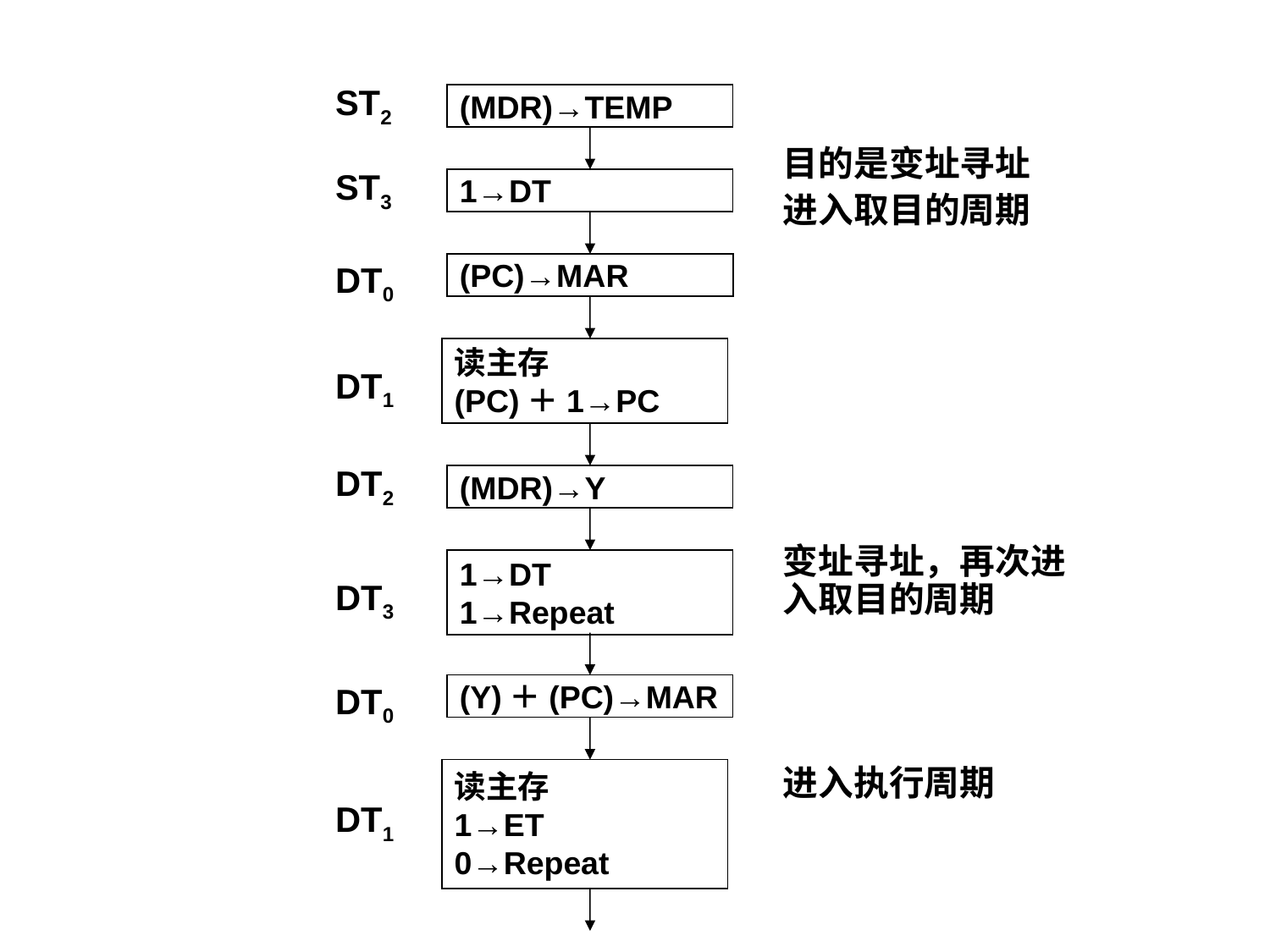

ST2
(MDR)→TEMP

目的是变址寻址
进入取目的周期
ST3
1→DT

DT0
(PC)→MAR

读主存
(PC)＋1→PC
DT1

DT2
(MDR)→Y

变址寻址，再次进入取目的周期
1→DT
1→Repeat
DT3

DT0
(Y)＋(PC)→MAR

读主存
1→ET
0→Repeat
进入执行周期
DT1